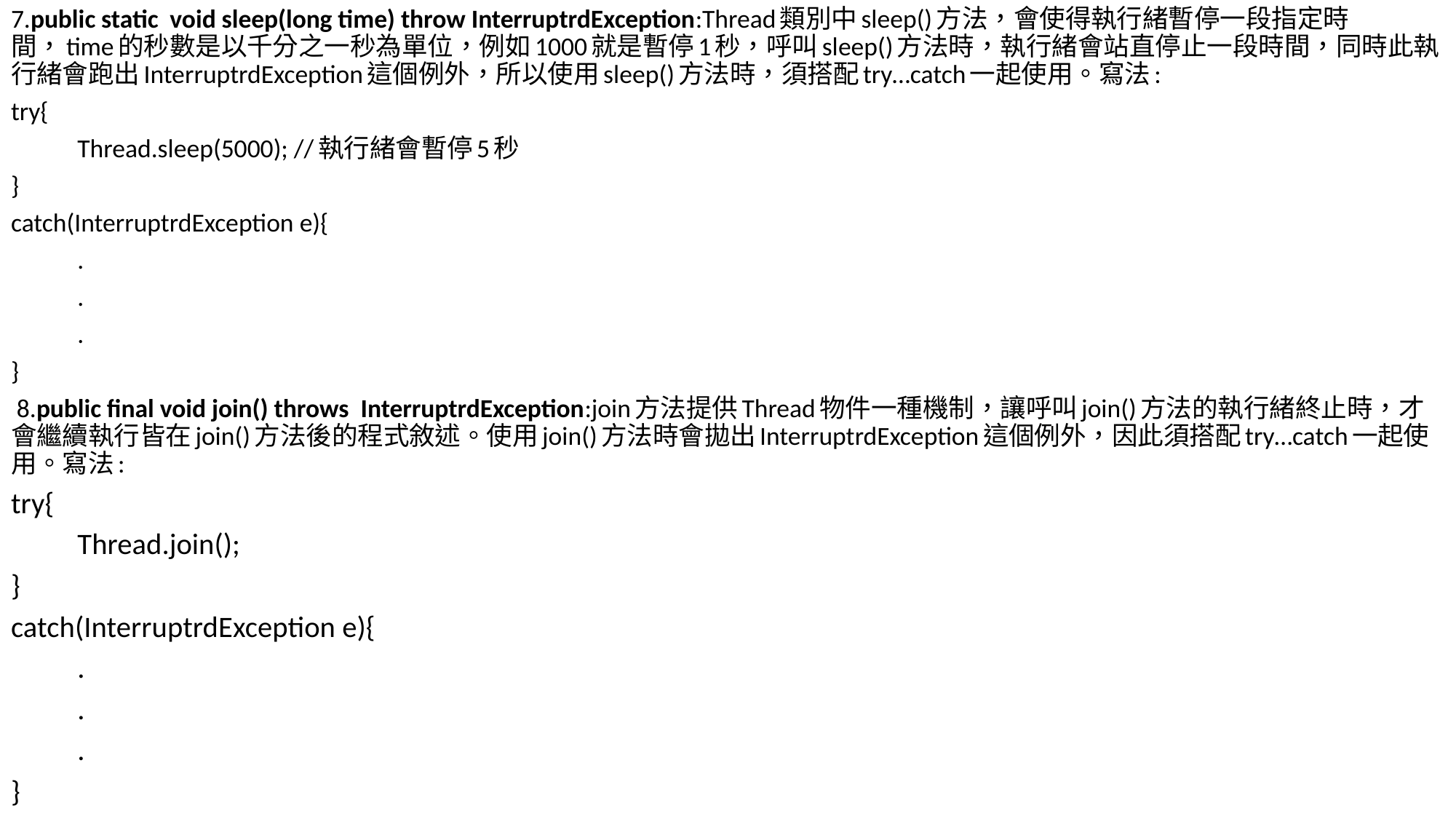

7.public static  void sleep(long time) throw InterruptrdException:Thread類別中sleep()方法，會使得執行緒暫停一段指定時間，time的秒數是以千分之一秒為單位，例如1000就是暫停1秒，呼叫sleep()方法時，執行緒會站直停止一段時間，同時此執行緒會跑出InterruptrdException這個例外，所以使用sleep()方法時，須搭配try…catch一起使用。寫法:
try{
	Thread.sleep(5000); //執行緒會暫停5秒
}
catch(InterruptrdException e){
	.
	.
	.
}
 8.public final void join() throws  InterruptrdException:join方法提供Thread物件一種機制，讓呼叫join()方法的執行緒終止時，才會繼續執行皆在join()方法後的程式敘述。使用join()方法時會拋出InterruptrdException這個例外，因此須搭配try…catch一起使用。寫法:
try{
	Thread.join();
}
catch(InterruptrdException e){
	.
	.
	.
}